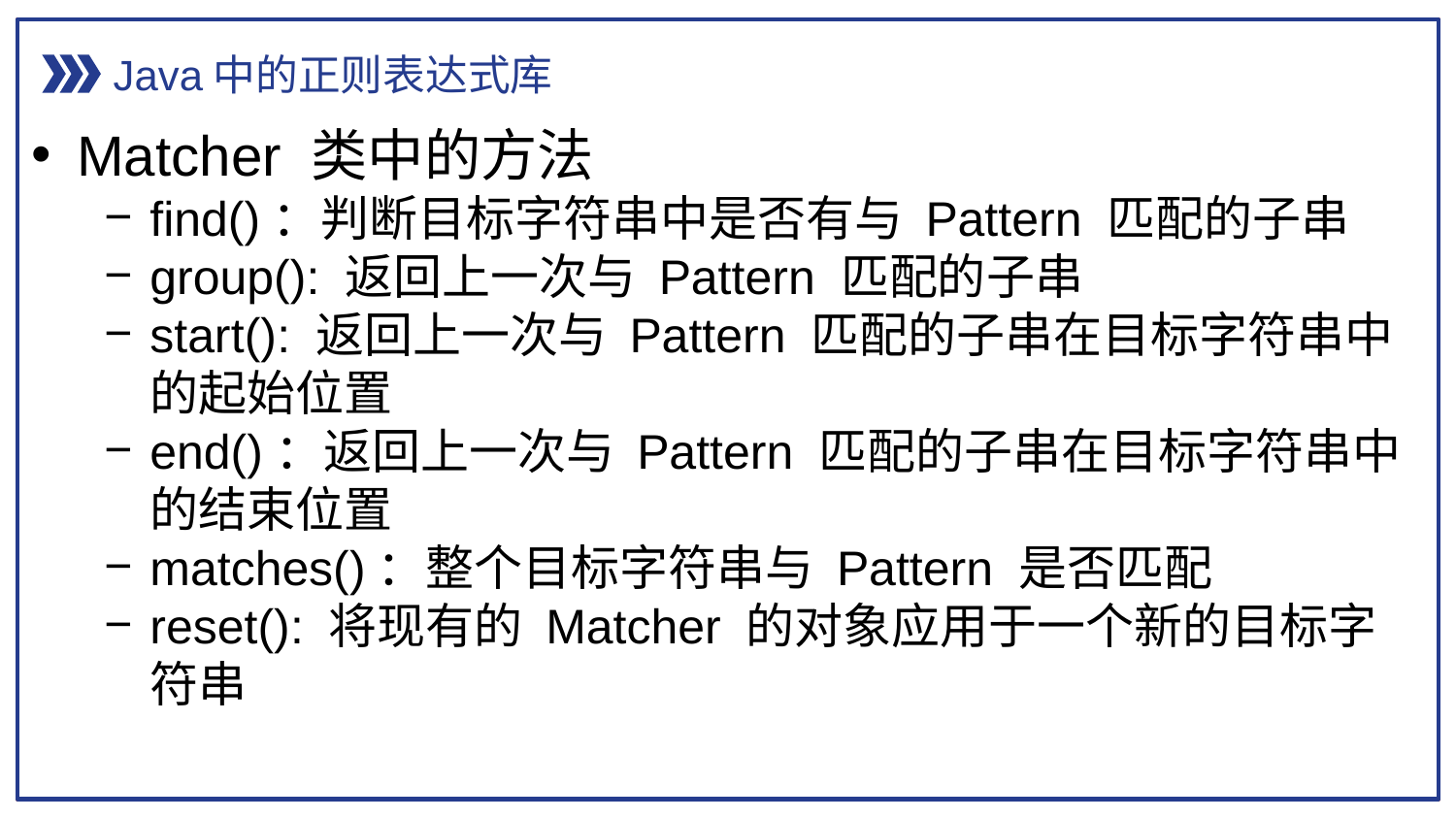

Java中的正则表达式库

Matcher 类中的方法
find()：判断目标字符串中是否有与 Pattern 匹配的子串
group(): 返回上一次与 Pattern 匹配的子串
start(): 返回上一次与 Pattern 匹配的子串在目标字符串中的起始位置
end()：返回上一次与 Pattern 匹配的子串在目标字符串中的结束位置
matches()：整个目标字符串与 Pattern 是否匹配
reset(): 将现有的 Matcher 的对象应用于一个新的目标字符串